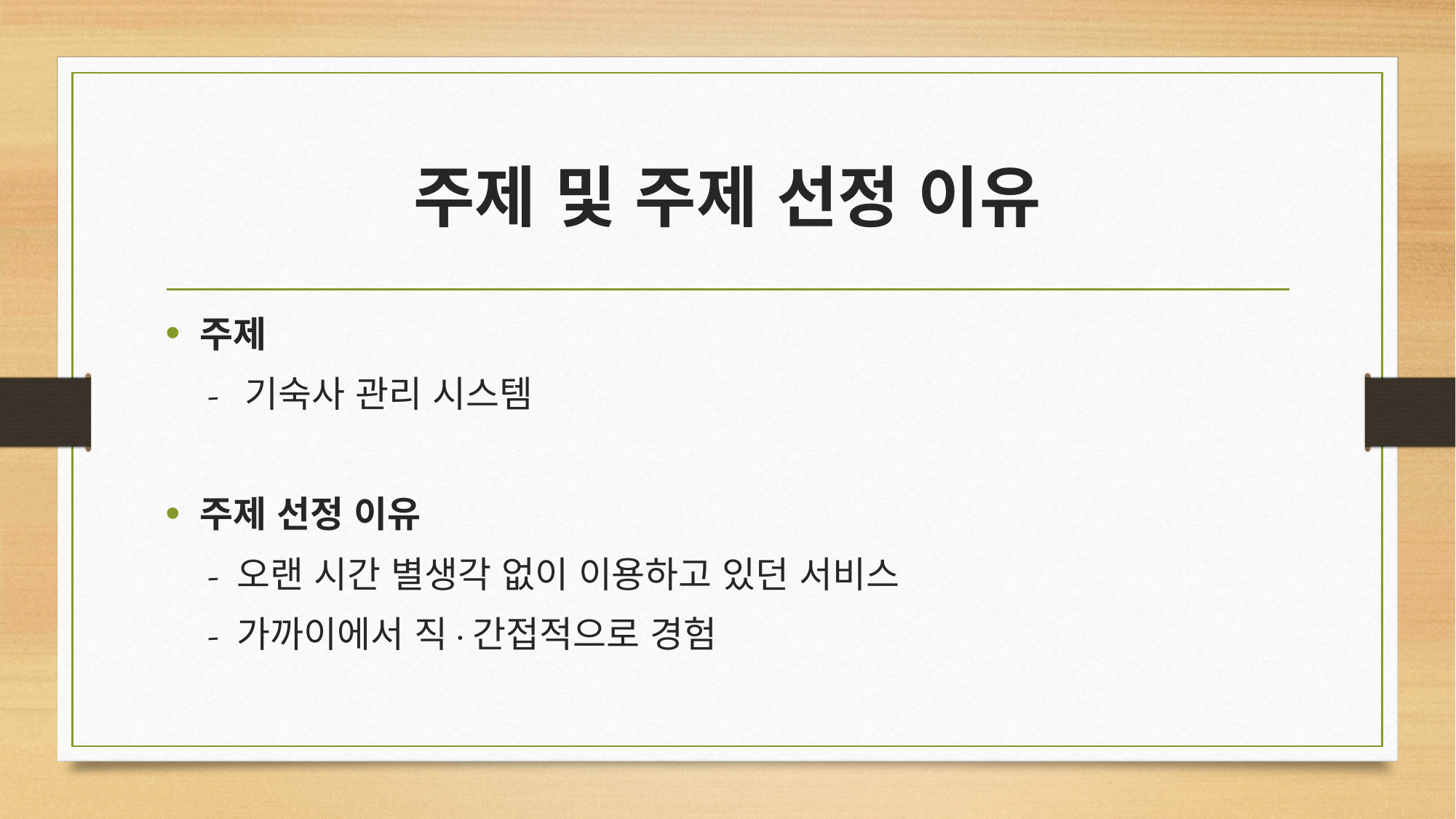

# 주제 및 주제 선정 이유
주제
     -  기숙사 관리 시스템

주제 선정 이유
     - 오랜 시간 별생각 없이 이용하고 있던 서비스
     - 가까이에서 직·간접적으로 경험